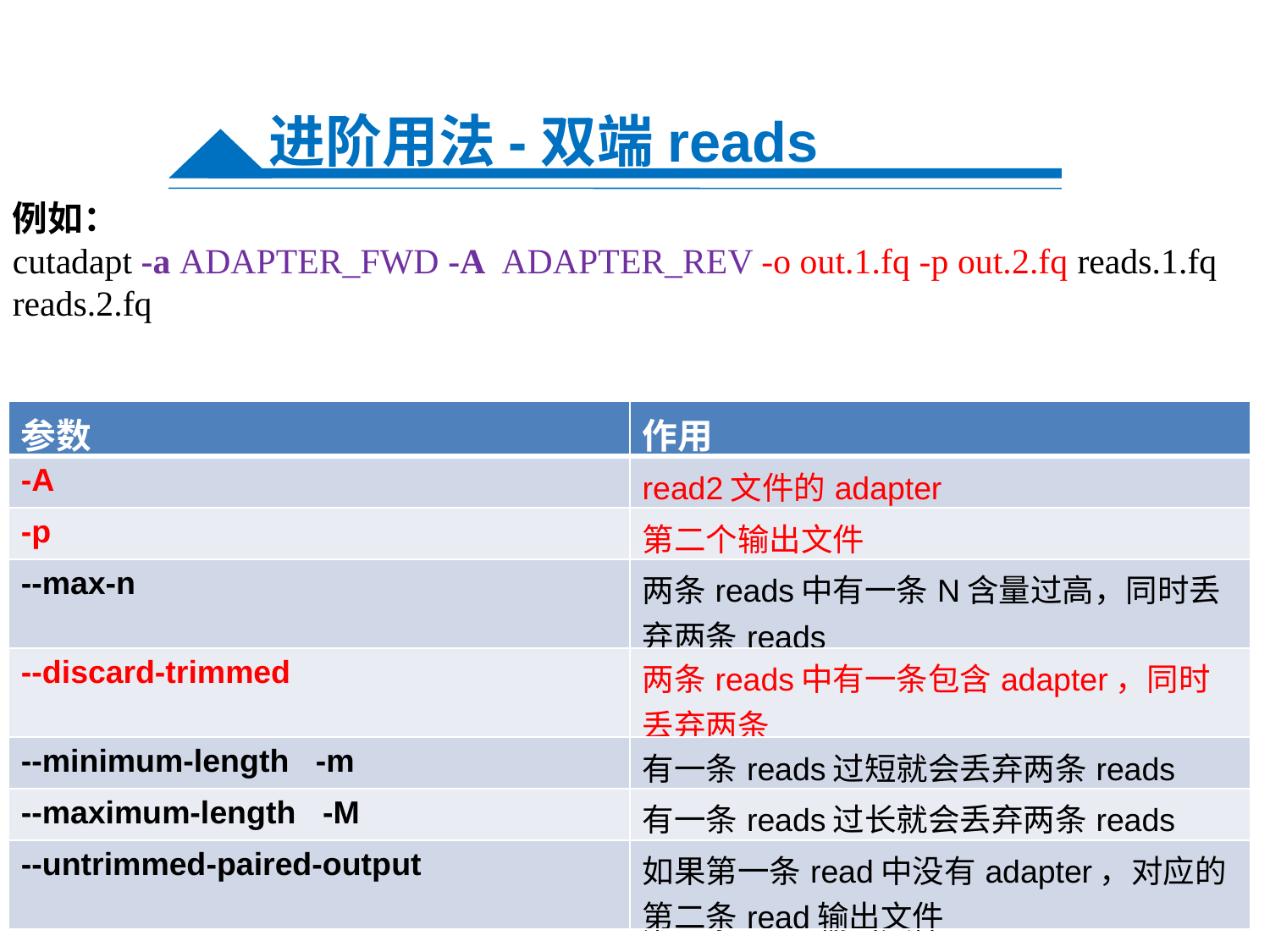

进阶用法-双端reads

例如：
cutadapt -a ADAPTER_FWD -A  ADAPTER_REV -o out.1.fq -p out.2.fq reads.1.fq reads.2.fq
| 参数 | 作用 |
| --- | --- |
| -A | read2文件的adapter |
| -p | 第二个输出文件 |
| --max-n | 两条reads中有一条N含量过高，同时丢弃两条reads |
| --discard-trimmed | 两条reads中有一条包含adapter，同时丢弃两条 |
| --minimum-length -m | 有一条reads过短就会丢弃两条reads |
| --maximum-length -M | 有一条reads过长就会丢弃两条reads |
| --untrimmed-paired-output | 如果第一条read中没有adapter，对应的第二条read输出文件 |